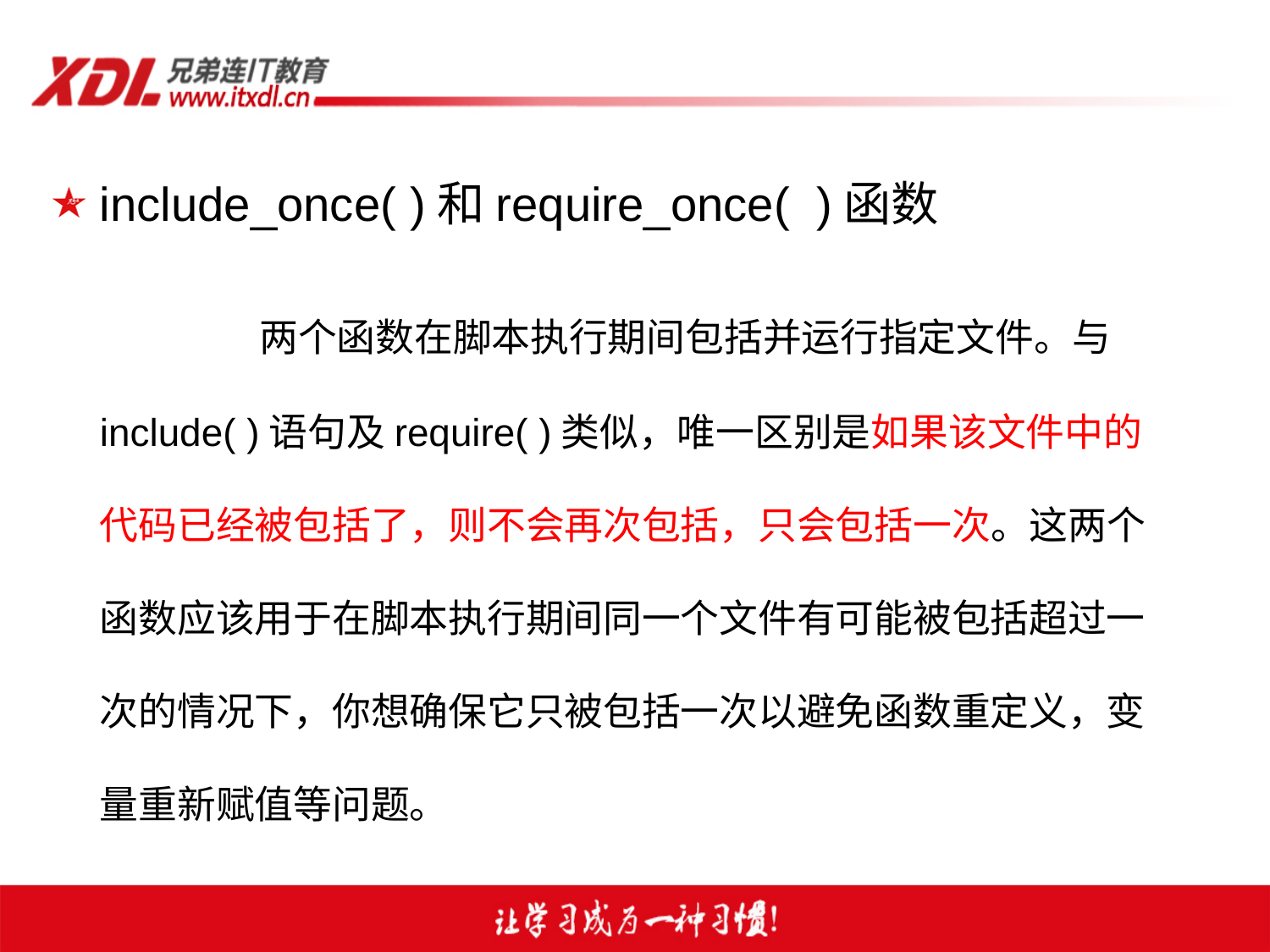

include_once( )和require_once(  )函数
		  两个函数在脚本执行期间包括并运行指定文件。与include( )语句及require( )类似，唯一区别是如果该文件中的代码已经被包括了，则不会再次包括，只会包括一次。这两个函数应该用于在脚本执行期间同一个文件有可能被包括超过一次的情况下，你想确保它只被包括一次以避免函数重定义，变量重新赋值等问题。